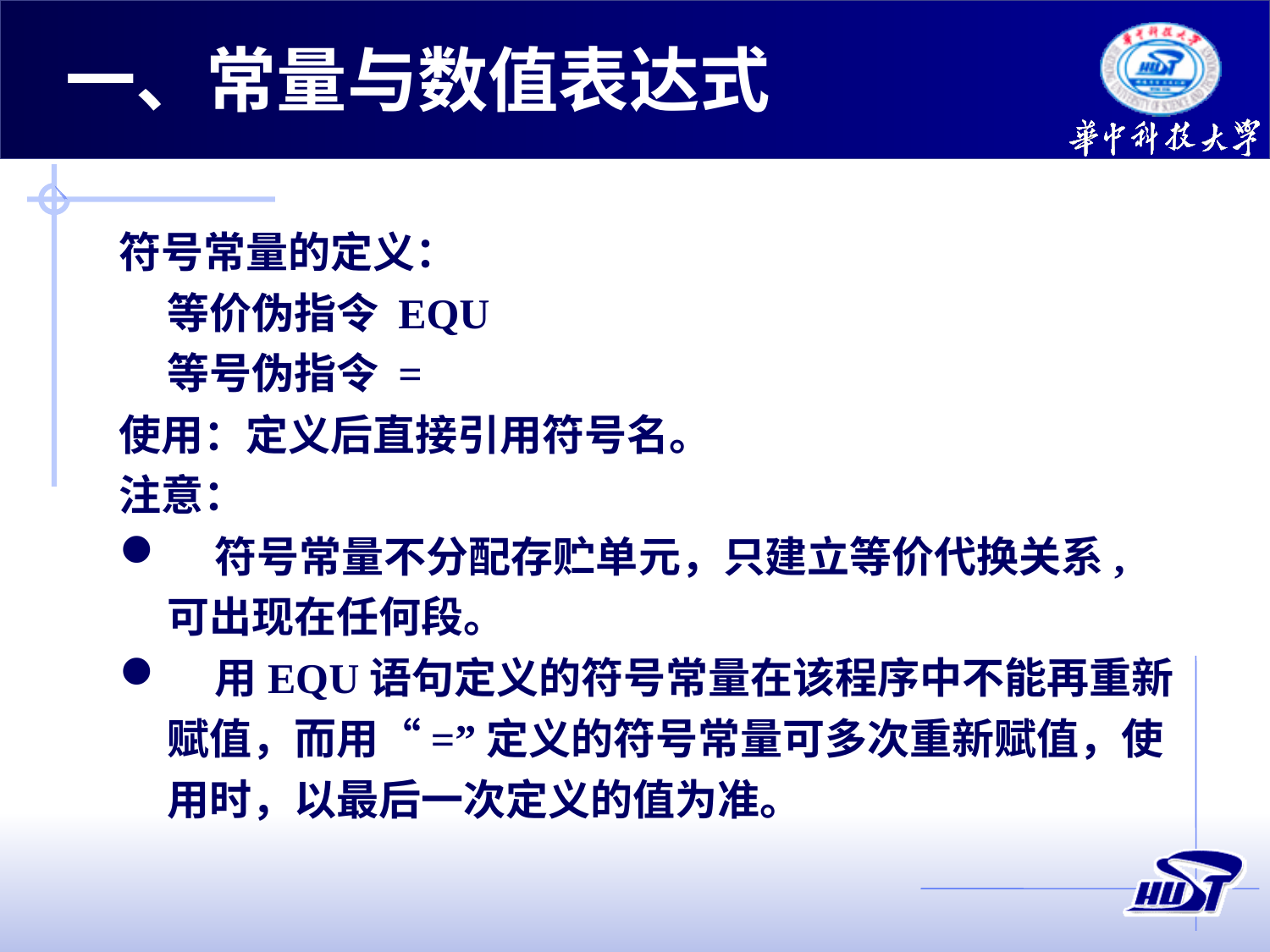

一、常量与数值表达式
符号常量的定义：
	等价伪指令 EQU
	等号伪指令 =
使用：定义后直接引用符号名。
注意：
    符号常量不分配存贮单元，只建立等价代换关系, 可出现在任何段。
    用EQU语句定义的符号常量在该程序中不能再重新赋值，而用“=”定义的符号常量可多次重新赋值，使用时，以最后一次定义的值为准。